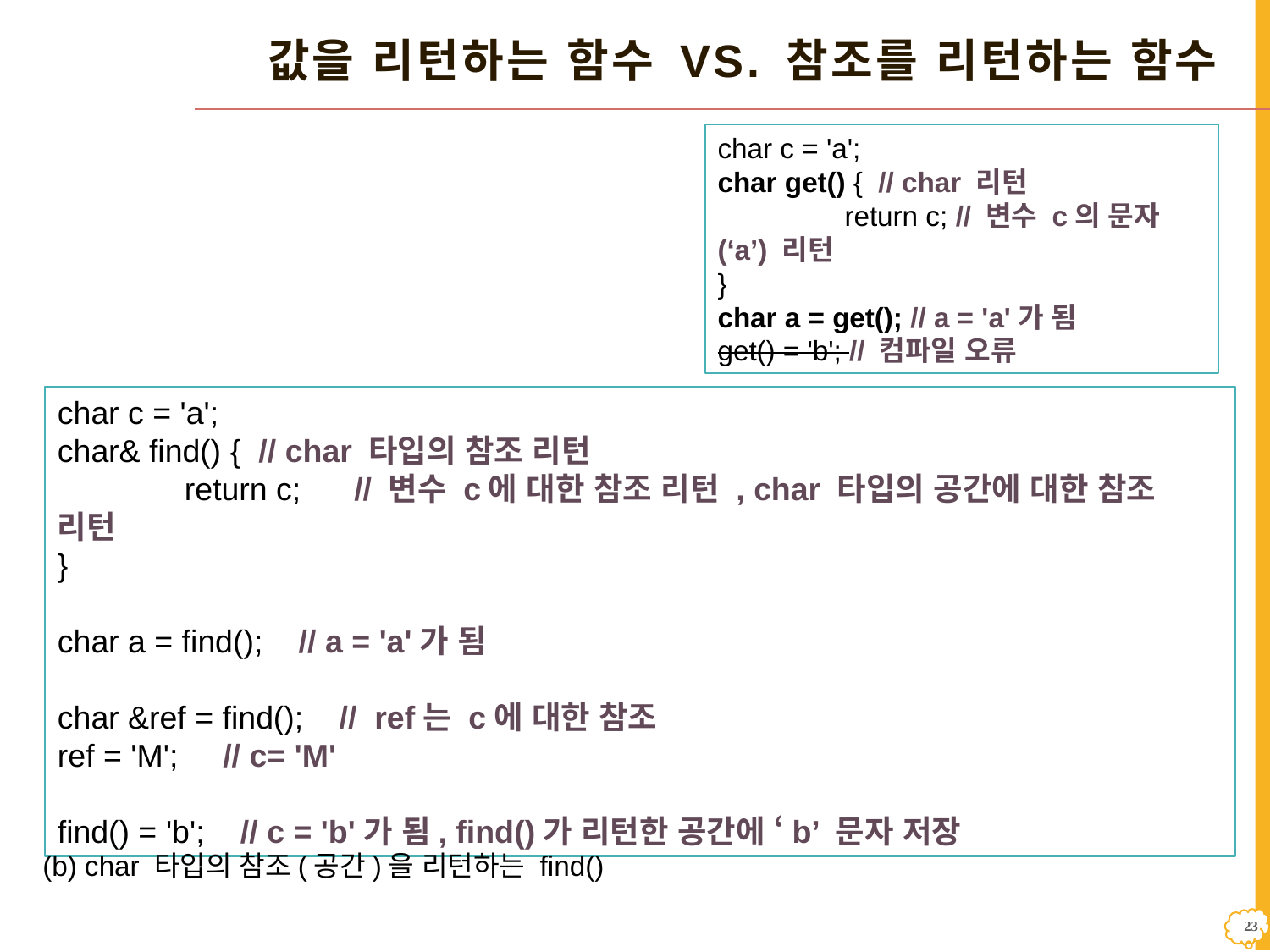

# 값을 리턴하는 함수 vs. 참조를 리턴하는 함수
char c = 'a';
char get() {  // char 리턴
	return c; // 변수 c의 문자(‘a’) 리턴
}
char a = get(); // a = 'a'가 됨
get() = 'b'; // 컴파일 오류

char c = 'a';
char& find() {  // char 타입의 참조 리턴
	return c;      // 변수 c에 대한 참조 리턴 , char 타입의 공간에 대한 참조 리턴
}

char a = find();    // a = 'a'가 됨

char &ref = find();    //  ref는 c에 대한 참조
ref = 'M';     // c= 'M'

find() = 'b';    // c = 'b'가 됨, find()가 리턴한 공간에 ‘b’ 문자 저장
(b) char 타입의 참조(공간)을 리턴하는 find()
23